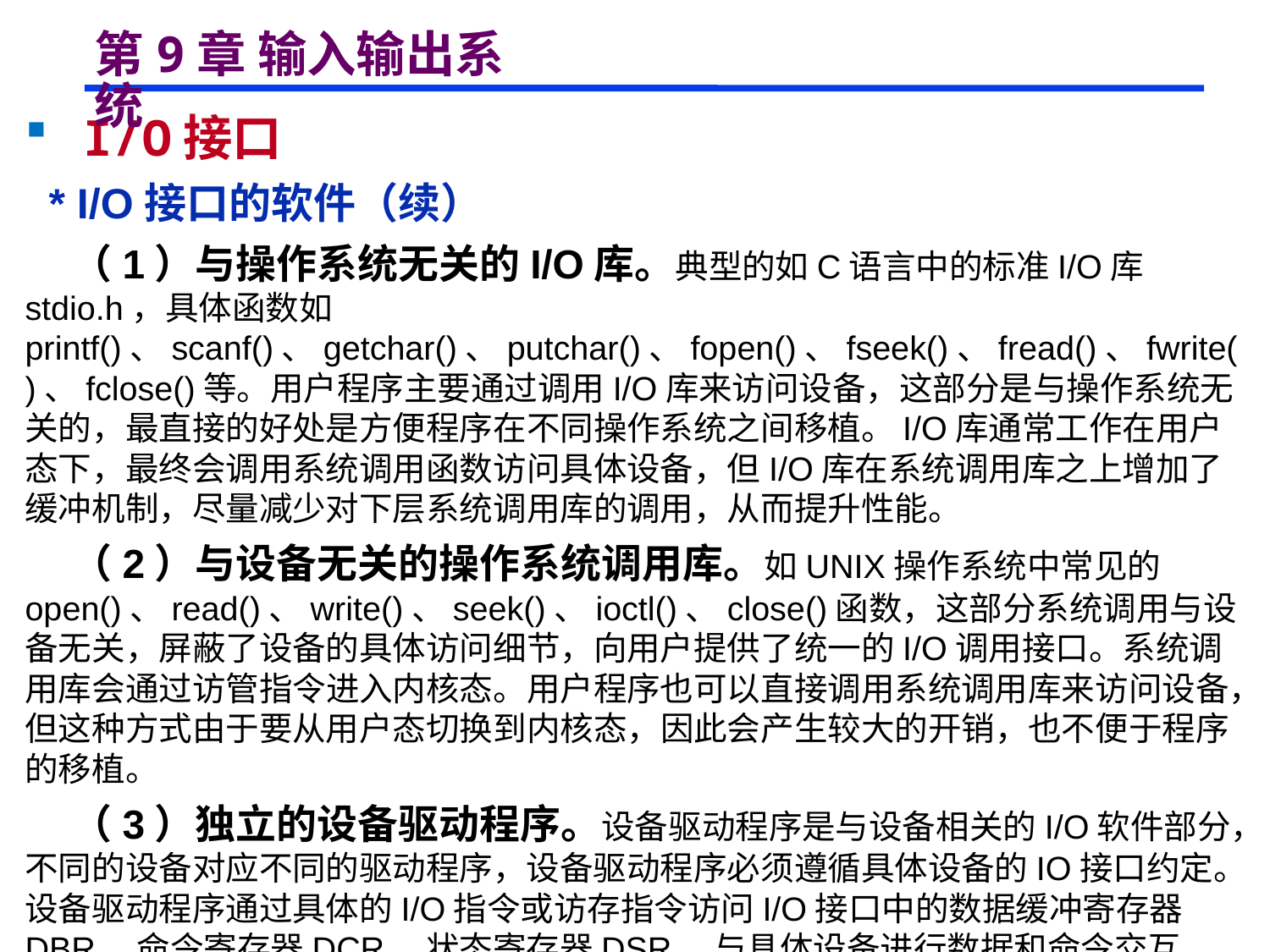

# 第9章 输入输出系统
 I/O接口
  * I/O接口的软件（续）
    （1）与操作系统无关的I/O库。典型的如C语言中的标准I/O库stdio.h，具体函数如printf()、scanf()、getchar()、putchar()、fopen()、fseek()、fread()、fwrite()、fclose()等。用户程序主要通过调用I/O库来访问设备，这部分是与操作系统无关的，最直接的好处是方便程序在不同操作系统之间移植。I/O库通常工作在用户态下，最终会调用系统调用函数访问具体设备，但I/O库在系统调用库之上增加了缓冲机制，尽量减少对下层系统调用库的调用，从而提升性能。
    （2）与设备无关的操作系统调用库。如UNIX操作系统中常见的open()、read()、write()、seek()、ioctl()、close()函数，这部分系统调用与设备无关，屏蔽了设备的具体访问细节，向用户提供了统一的I/O调用接口。系统调用库会通过访管指令进入内核态。用户程序也可以直接调用系统调用库来访问设备，但这种方式由于要从用户态切换到内核态，因此会产生较大的开销，也不便于程序的移植。
    （3）独立的设备驱动程序。设备驱动程序是与设备相关的I/O软件部分，不同的设备对应不同的驱动程序，设备驱动程序必须遵循具体设备的IO接口约定。设备驱动程序通过具体的I/O指令或访存指令访问I/O接口中的数据缓冲寄存器DBR、命令寄存器DCR、状态寄存器DSR，与具体设备进行数据和命令交互。具体交互方式在后文中会有详细介绍，通常设备驱动程字中还包括设备的中断服务程序。